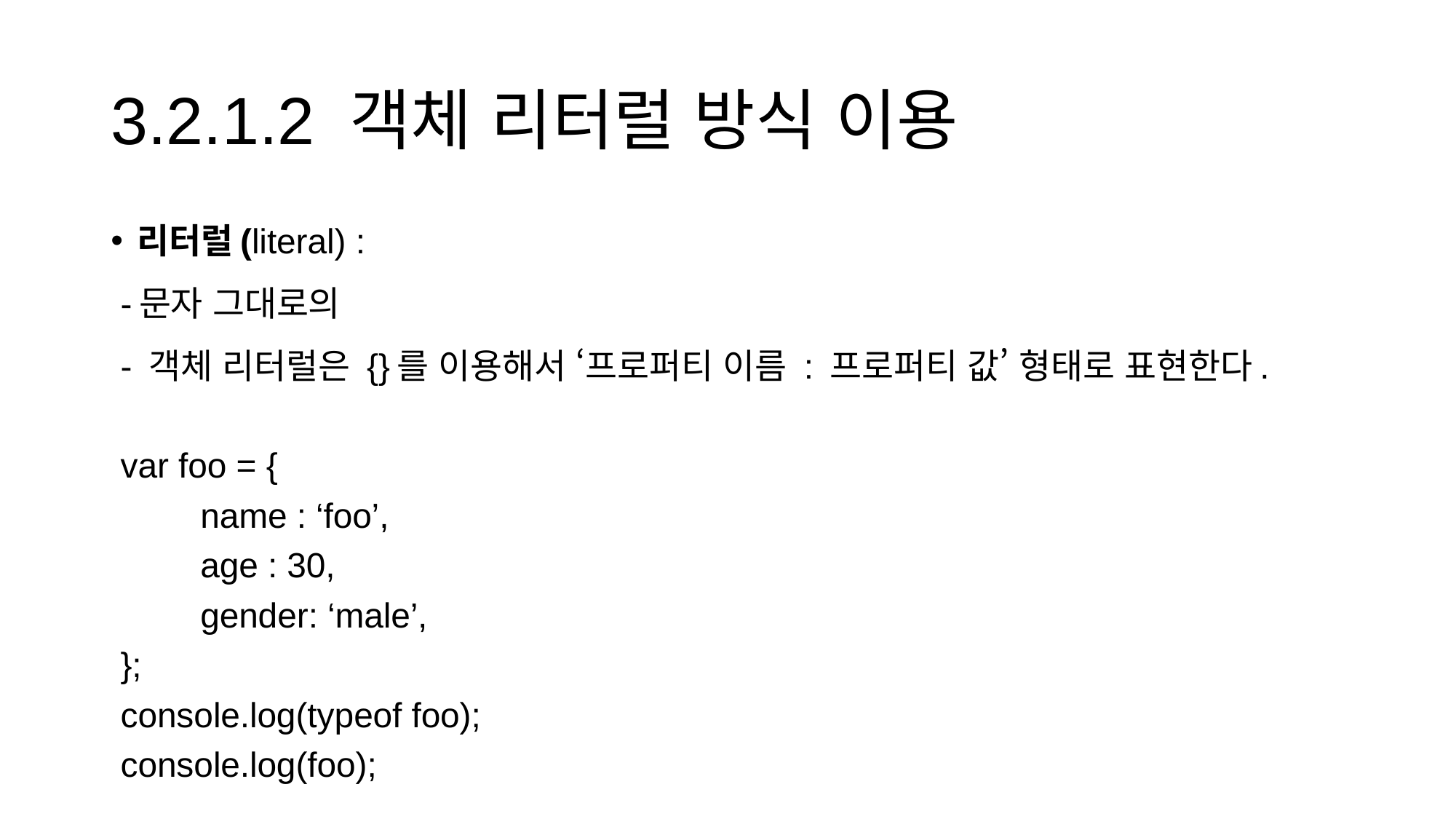

# 3.2.1.2 객체 리터럴 방식 이용
리터럴(literal) :
 -문자 그대로의
 - 객체 리터럴은 {}를 이용해서 ‘프로퍼티 이름 : 프로퍼티 값’ 형태로 표현한다.

 var foo = {
	name : ‘foo’,
	age : 30,
	gender: ‘male’,
 };
 console.log(typeof foo);
 console.log(foo);